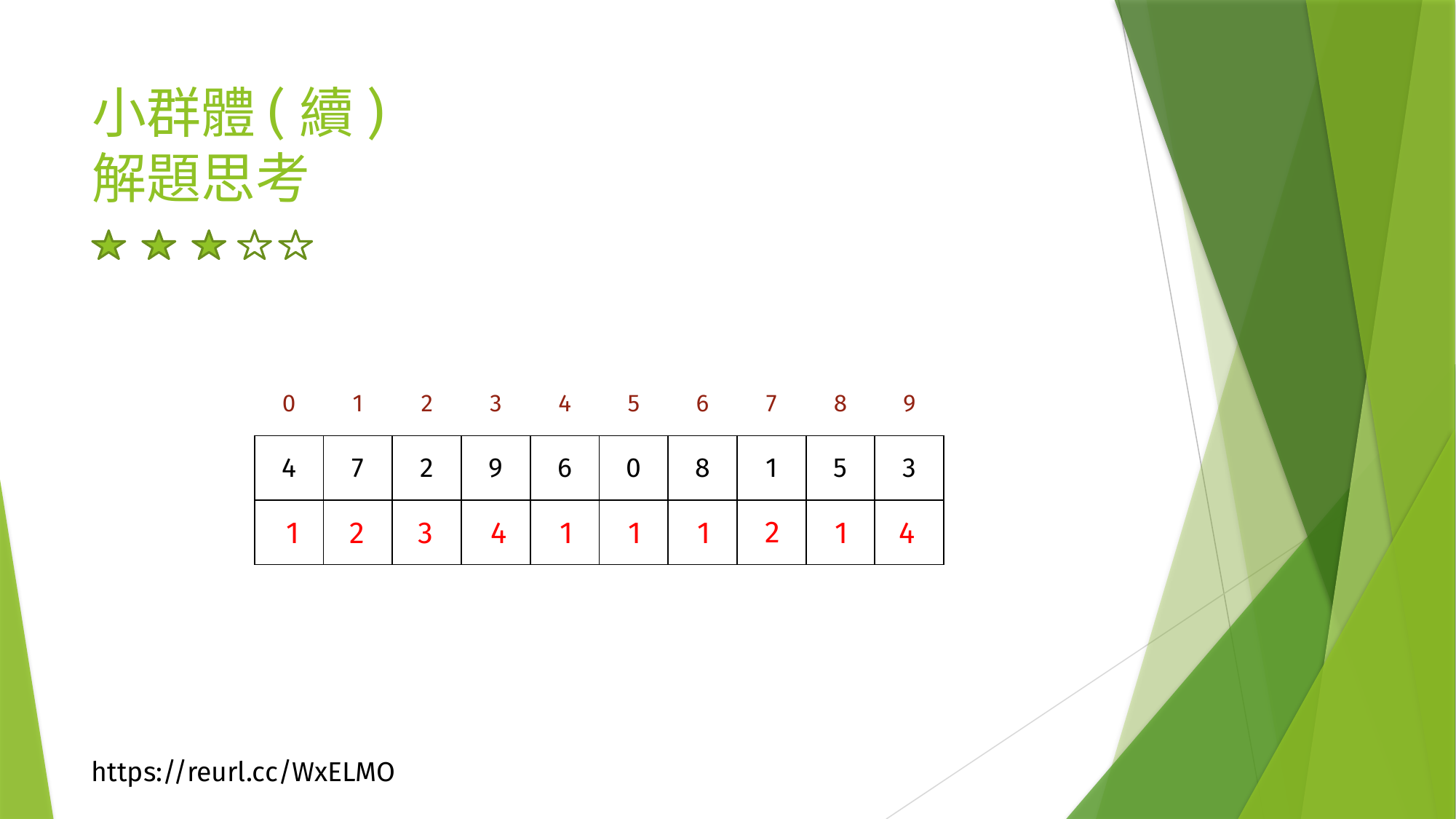

# 小群體(續) 解題思考

| 0 | 1 | 2 | 3 | 4 | 5 | 6 | 7 | 8 | 9 |
| --- | --- | --- | --- | --- | --- | --- | --- | --- | --- |
| 4 | 7 | 2 | 9 | 6 | 0 | 8 | 1 | 5 | 3 |
| 0 | 0 | 0 | 0 | 0 | 0 | 0 | 0 | 0 | 0 |
2
1
2
3
4
1
1
1
1
4